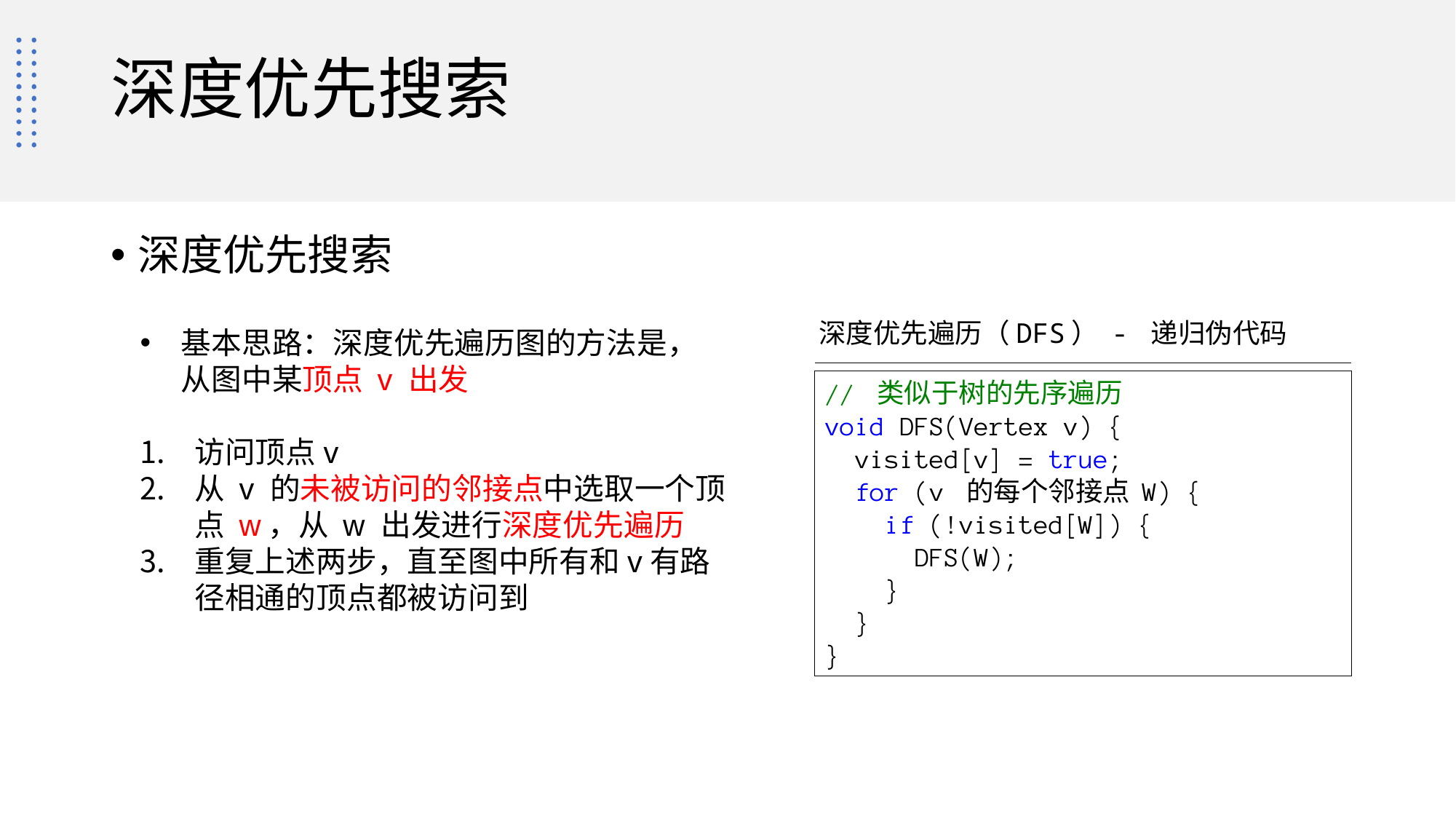

# 深度优先搜索
深度优先搜索
深度优先遍历（DFS） - 递归伪代码
// 类似于树的先序遍历
void DFS(Vertex v) {
  visited[v] = true;
  for (v 的每个邻接点 W) {
    if (!visited[W]) {
      DFS(W);
    }
  }
}
基本思路：深度优先遍历图的方法是，从图中某顶点 v 出发

访问顶点v
从 v 的未被访问的邻接点中选取一个顶点 w，从 w 出发进行深度优先遍历
重复上述两步，直至图中所有和v有路径相通的顶点都被访问到